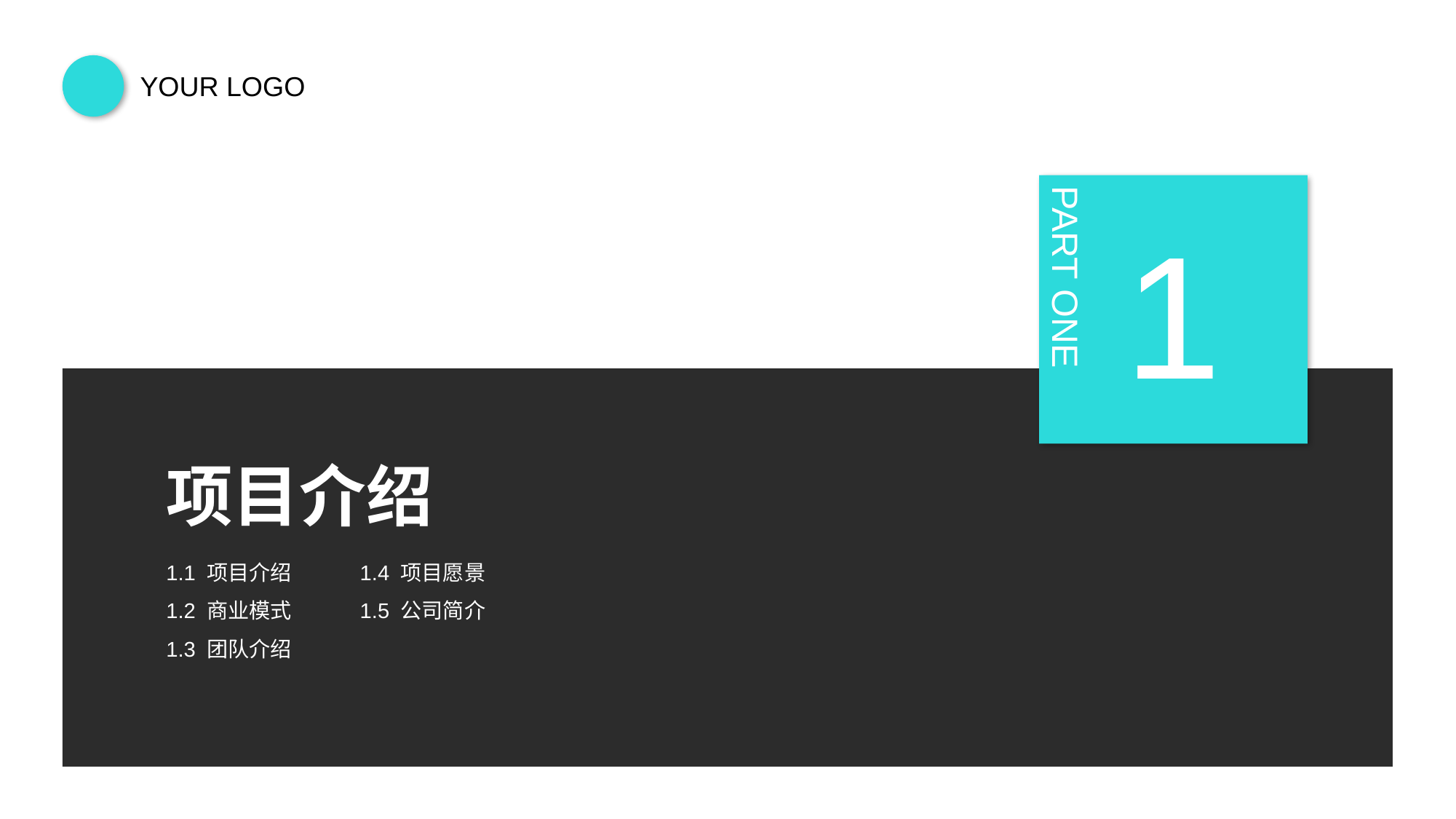

YOUR LOGO
1
PART ONE

项目介绍
1.1 项目介绍
1.2 商业模式
1.3 团队介绍

1.4 项目愿景
1.5 公司简介